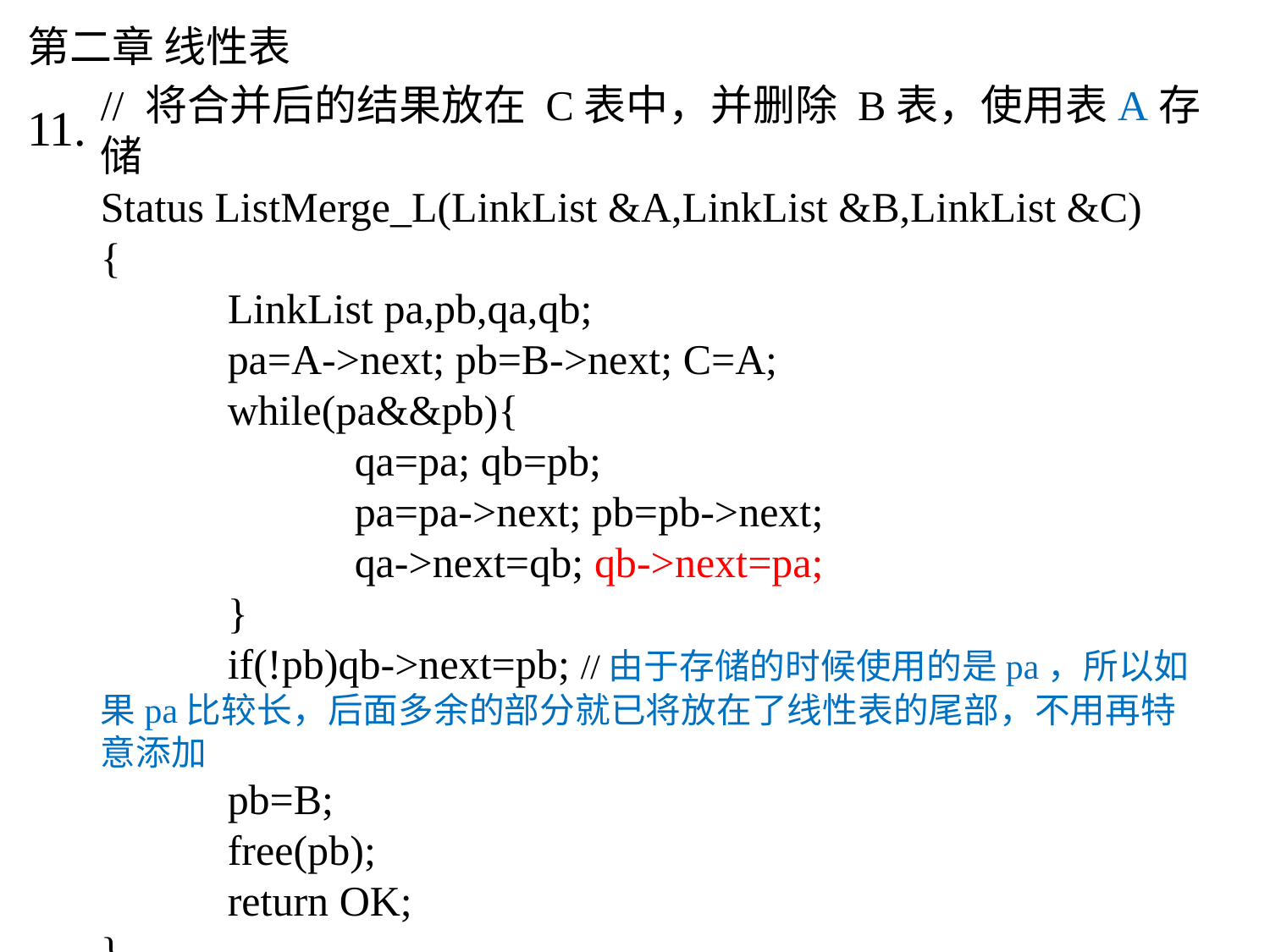

# 第二章 线性表
// 将合并后的结果放在 C表中，并删除 B表，使用表A存储
Status ListMerge_L(LinkList &A,LinkList &B,LinkList &C)
{
	LinkList pa,pb,qa,qb;
	pa=A->next; pb=B->next; C=A;
	while(pa&&pb){
		qa=pa; qb=pb;
		pa=pa->next; pb=pb->next;
		qa->next=qb; qb->next=pa;
	}
	if(!pb)qb->next=pb; //由于存储的时候使用的是pa，所以如果pa比较长，后面多余的部分就已将放在了线性表的尾部，不用再特意添加
	pb=B;
	free(pb);
	return OK;
}
11.